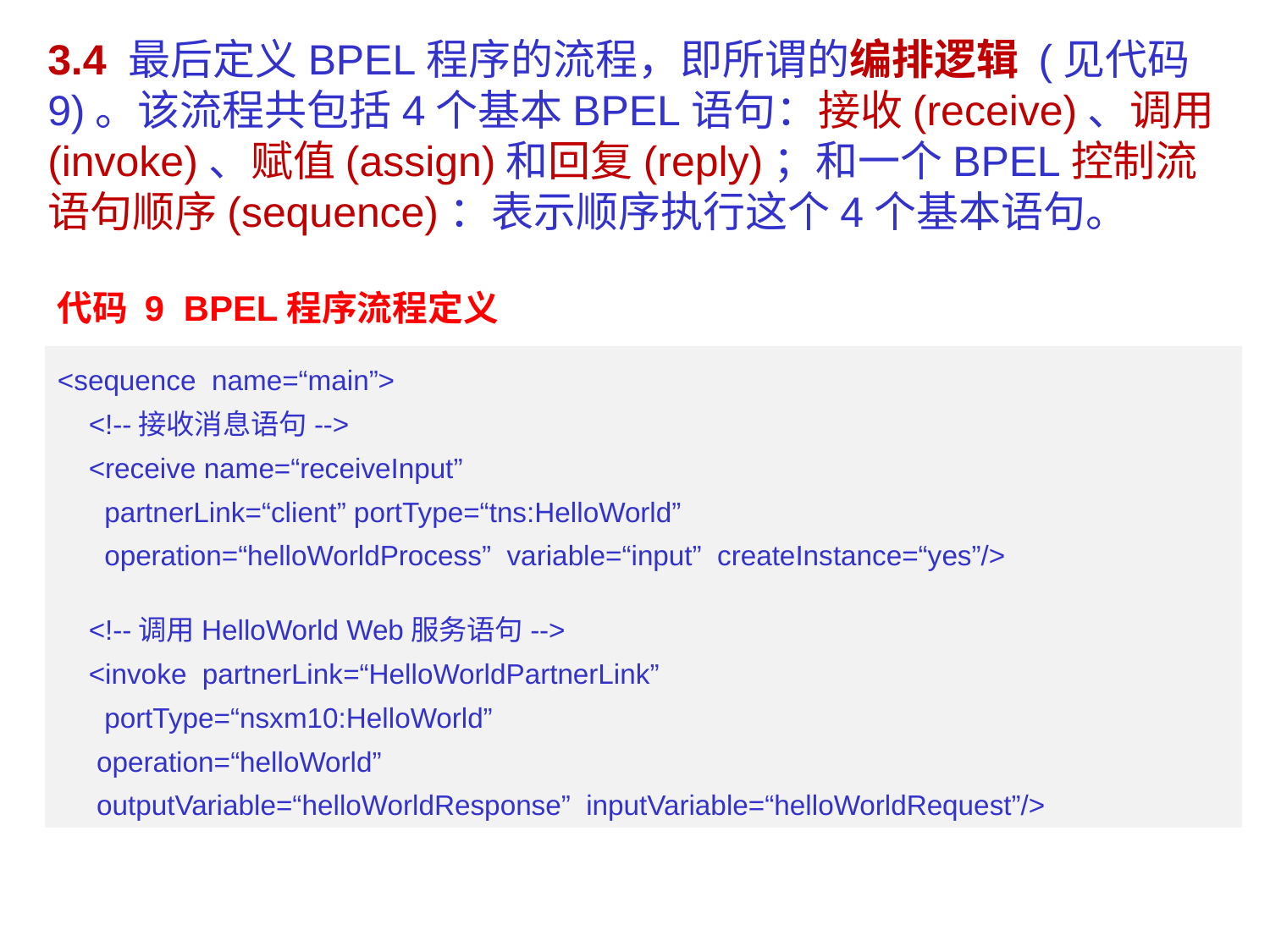

3.4 最后定义BPEL程序的流程，即所谓的编排逻辑 (见代码9)。该流程共包括4个基本BPEL语句：接收(receive)、调用(invoke)、赋值(assign)和回复(reply)；和一个BPEL控制流语句顺序(sequence)：表示顺序执行这个4个基本语句。
代码 9  BPEL程序流程定义
<sequence  name=“main”>
    <!--接收消息语句-->
    <receive name=“receiveInput”
      partnerLink=“client” portType=“tns:HelloWorld”
      operation=“helloWorldProcess”  variable=“input”  createInstance=“yes”/>

    <!--调用HelloWorld Web服务语句-->
    <invoke  partnerLink=“HelloWorldPartnerLink”
      portType=“nsxm10:HelloWorld”
     operation=“helloWorld”
     outputVariable=“helloWorldResponse”  inputVariable=“helloWorldRequest”/>